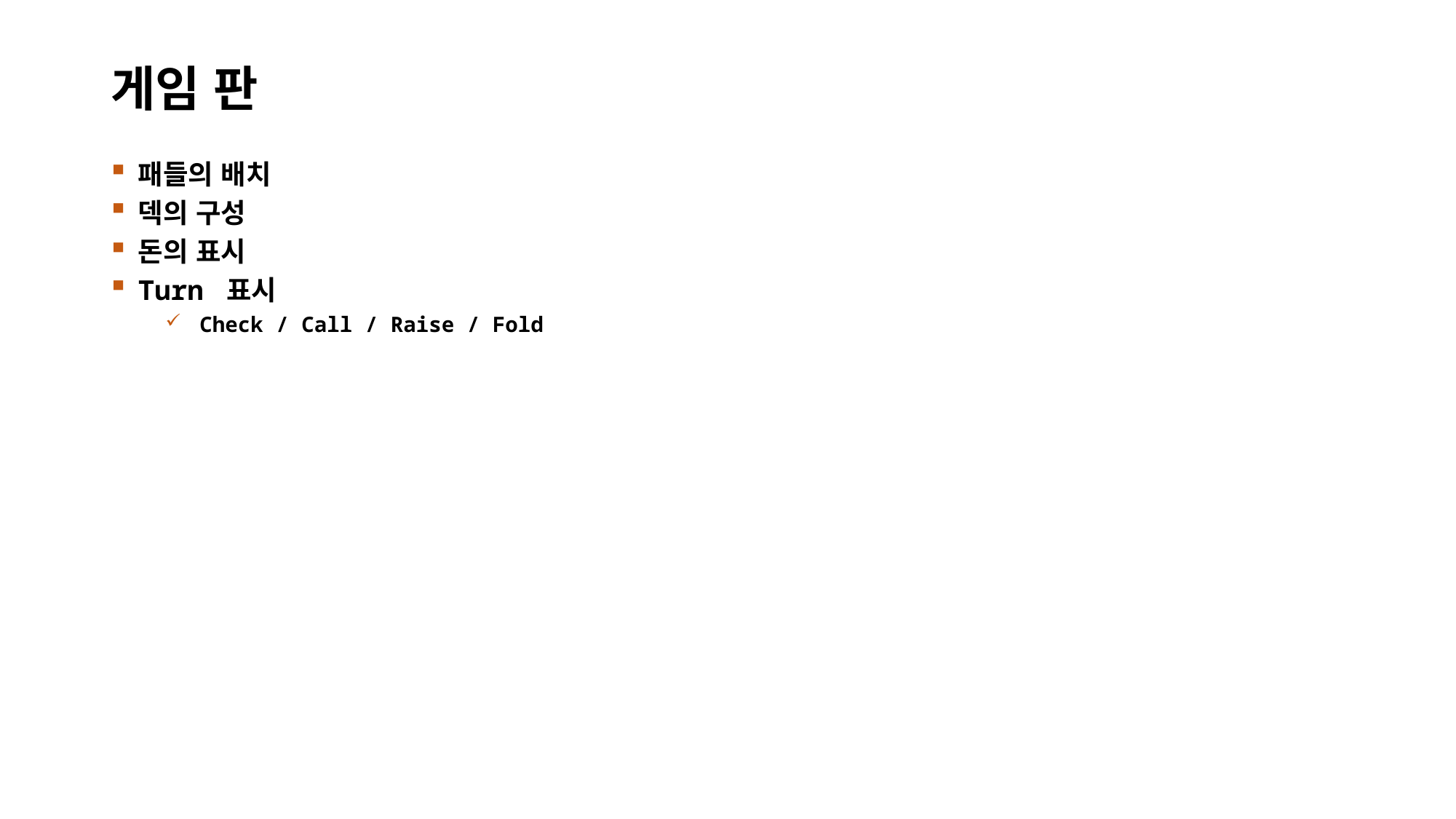

# 게임 판
패들의 배치
덱의 구성
돈의 표시
Turn 표시
Check / Call / Raise / Fold